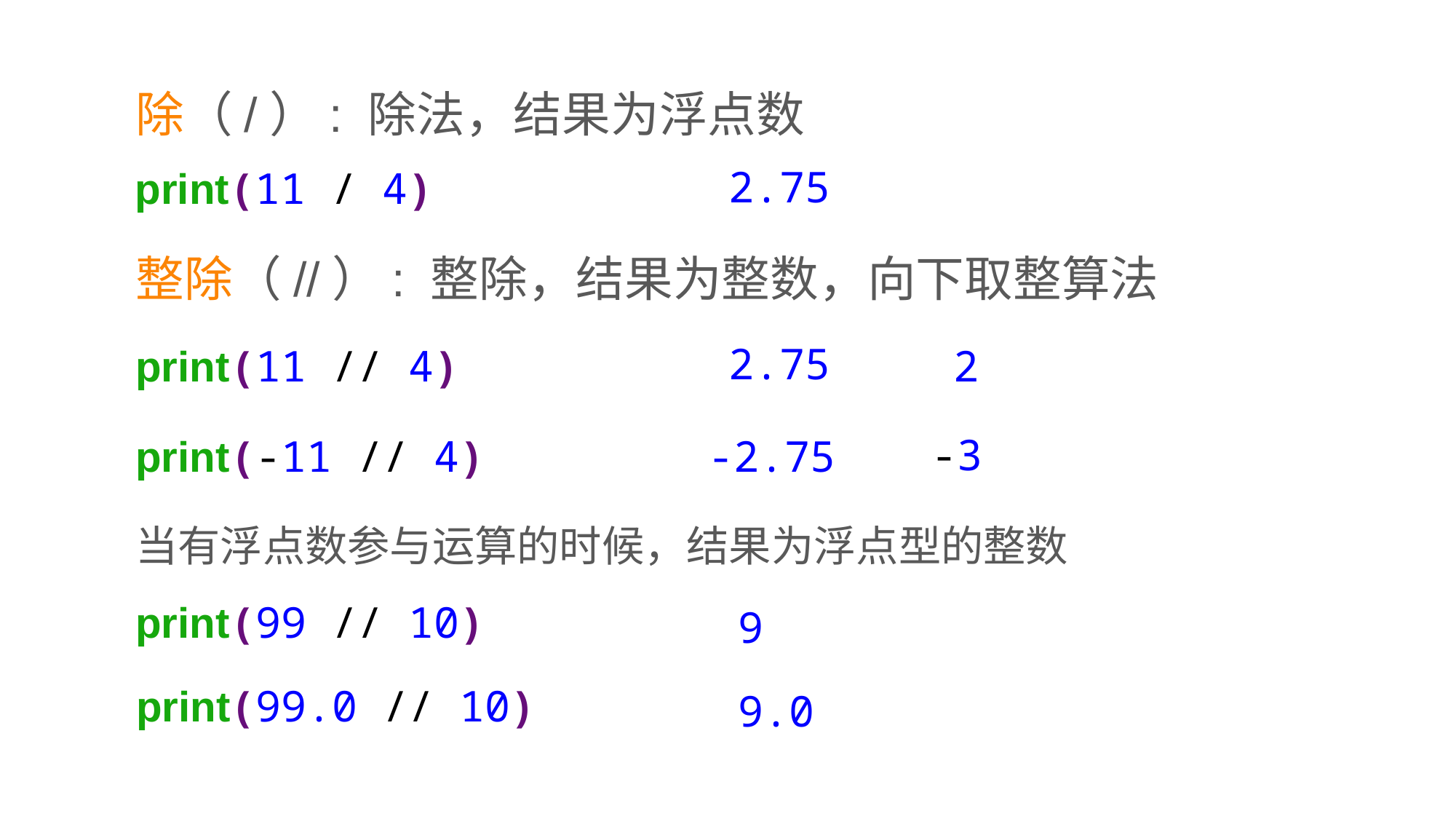

除（/）: 除法，结果为浮点数
2.75
print(11 / 4)
整除（//）: 整除，结果为整数，向下取整算法
2.75
print(11 // 4)
2
-3
print(-11 // 4)
-2.75
当有浮点数参与运算的时候，结果为浮点型的整数
9
print(99 // 10)
9.0
print(99.0 // 10)